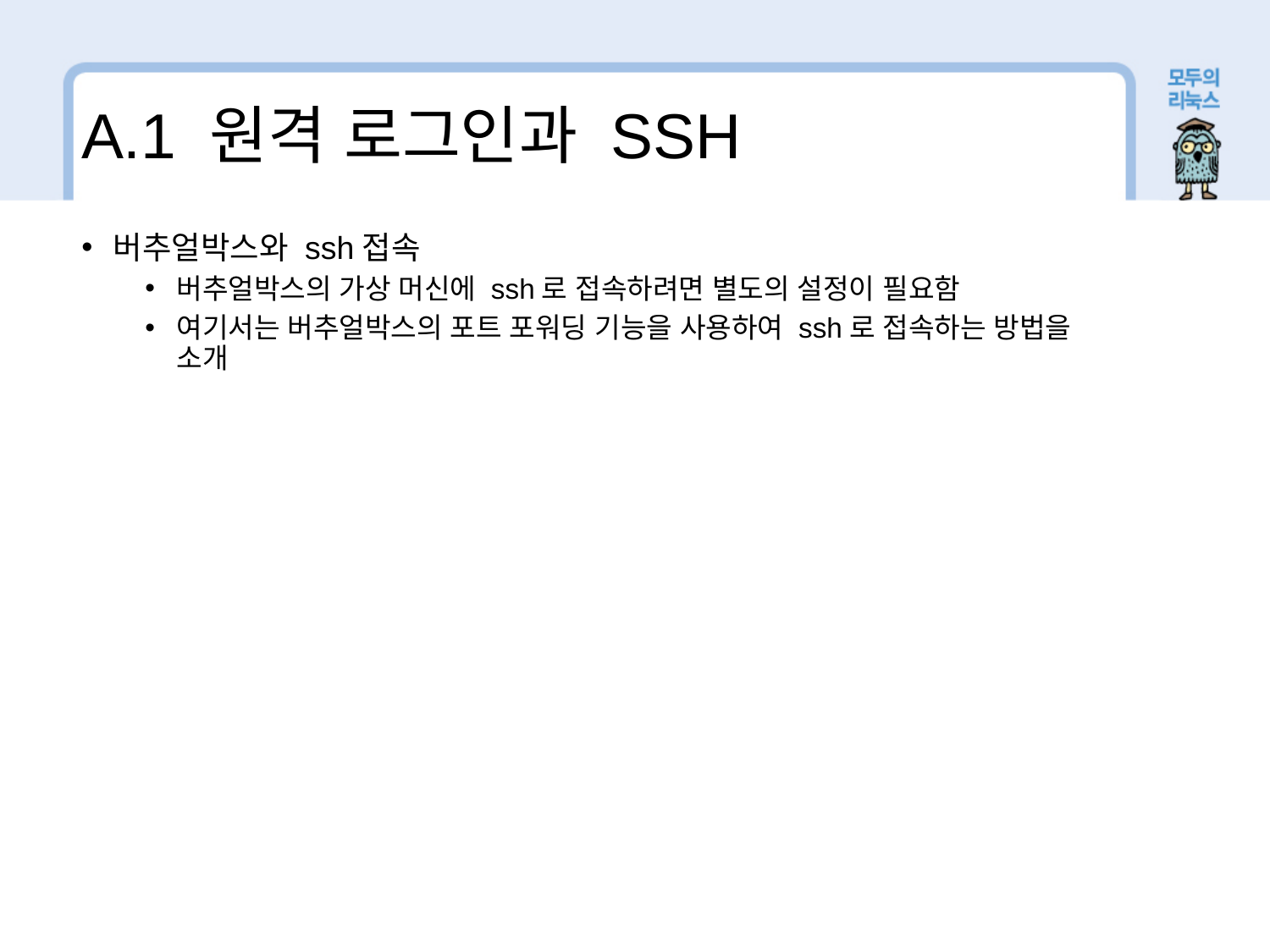

A.1 원격 로그인과 SSH
버추얼박스와 ssh접속
버추얼박스의 가상 머신에 ssh로 접속하려면 별도의 설정이 필요함
여기서는 버추얼박스의 포트 포워딩 기능을 사용하여 ssh로 접속하는 방법을 소개